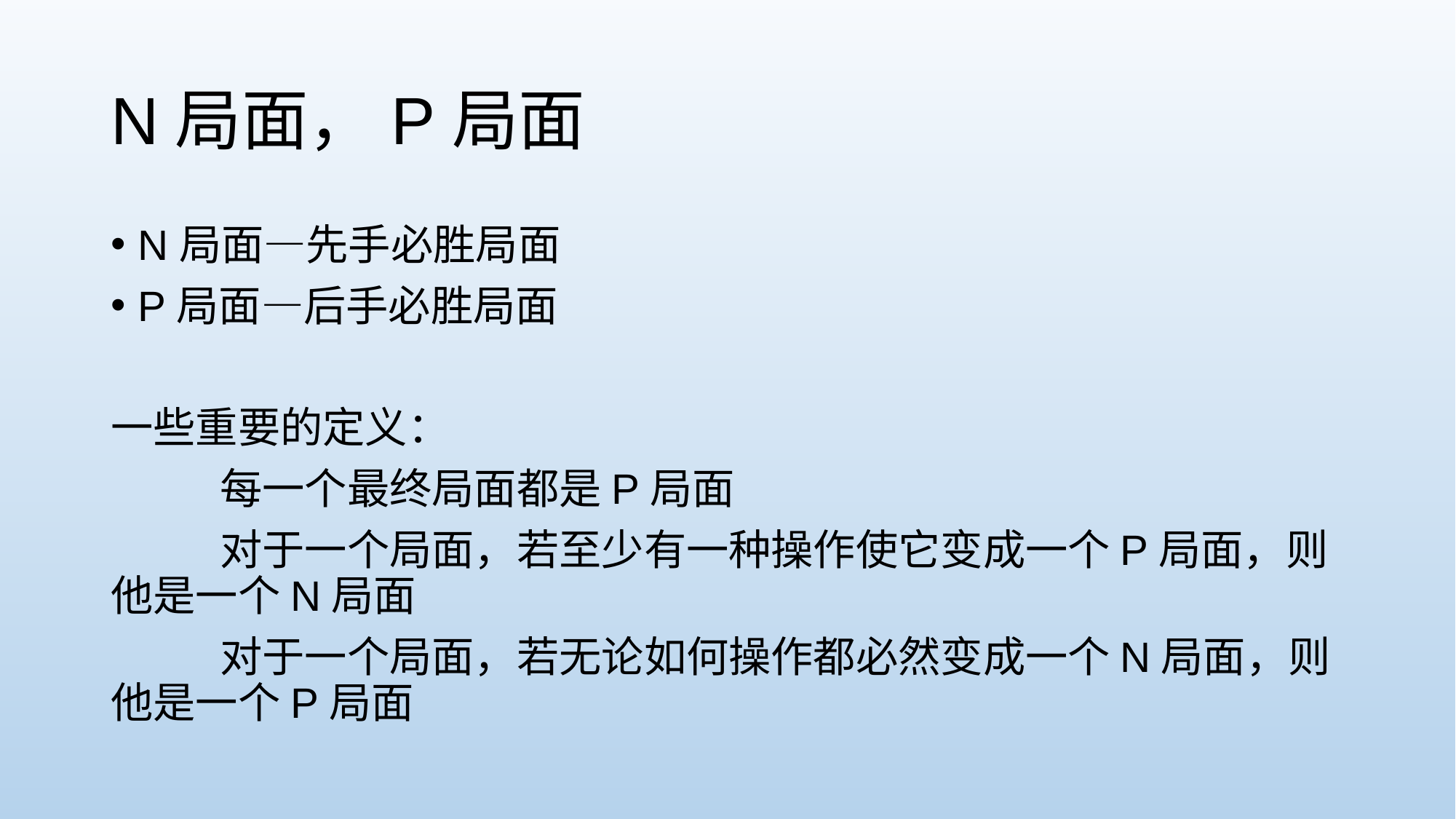

# N局面，P局面
N局面—先手必胜局面
P局面—后手必胜局面

一些重要的定义：
	每一个最终局面都是P局面
	对于一个局面，若至少有一种操作使它变成一个P局面，则他是一个N局面
	对于一个局面，若无论如何操作都必然变成一个N局面，则他是一个P局面